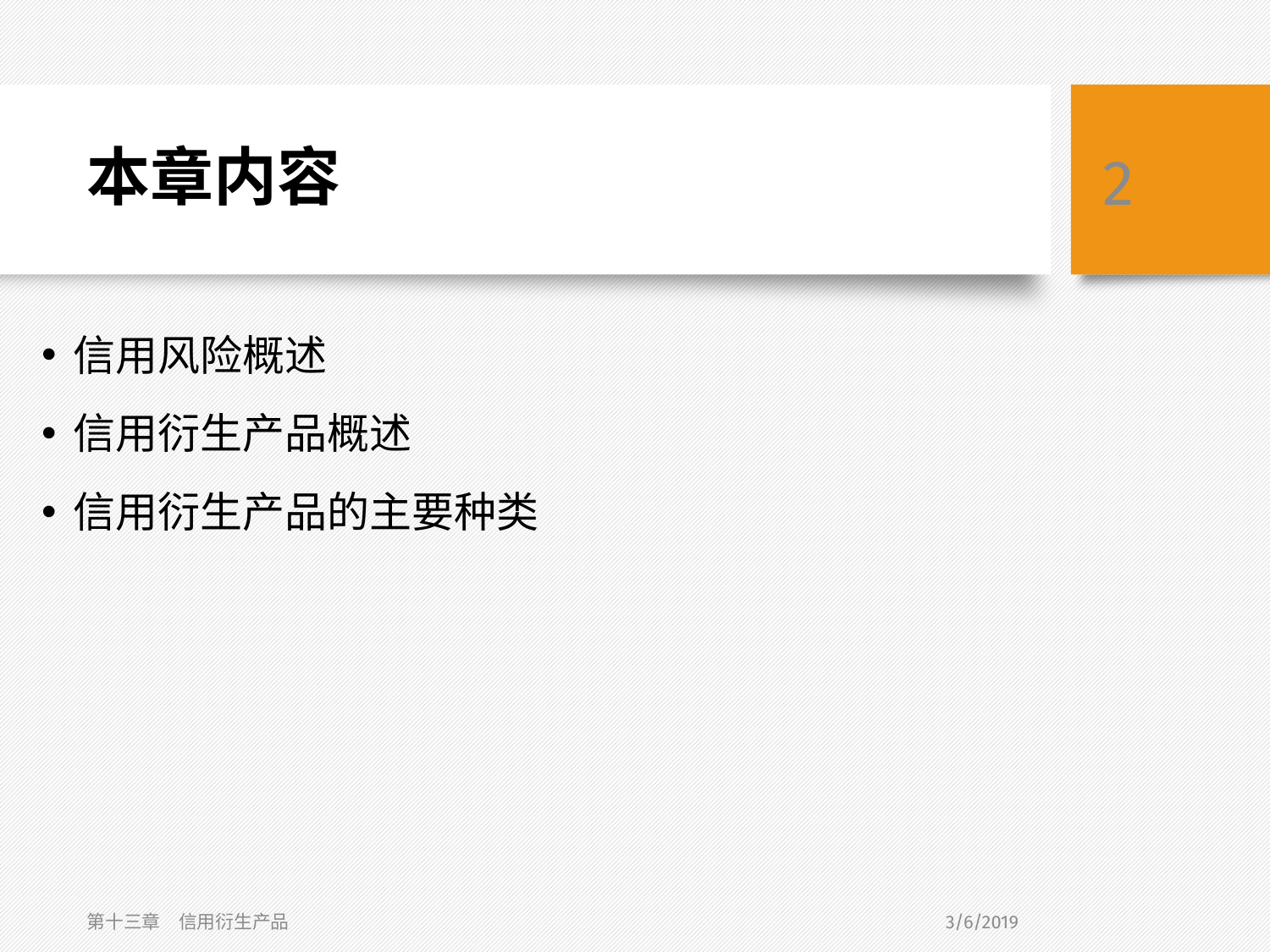

# 本章内容
2
信用风险概述
信用衍生产品概述
信用衍生产品的主要种类

3/6/2019
第十三章　信用衍生产品